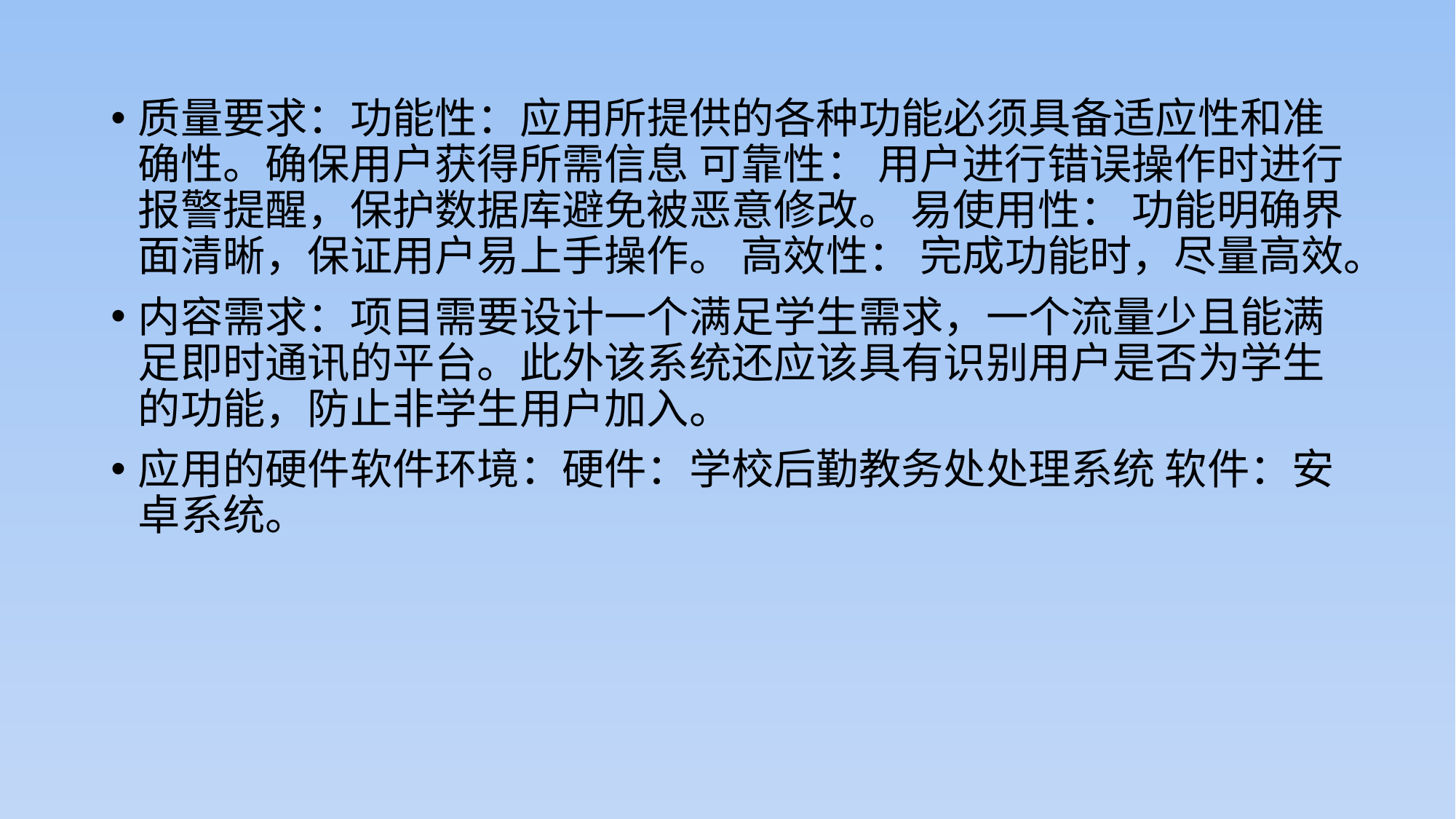

质量要求：功能性：应用所提供的各种功能必须具备适应性和准确性。确保用户获得所需信息 可靠性： 用户进行错误操作时进行报警提醒，保护数据库避免被恶意修改。 易使用性： 功能明确界面清晰，保证用户易上手操作。 高效性： 完成功能时，尽量高效。
内容需求：项目需要设计一个满足学生需求，一个流量少且能满足即时通讯的平台。此外该系统还应该具有识别用户是否为学生的功能，防止非学生用户加入。
应用的硬件软件环境：硬件：学校后勤教务处处理系统 软件：安卓系统。